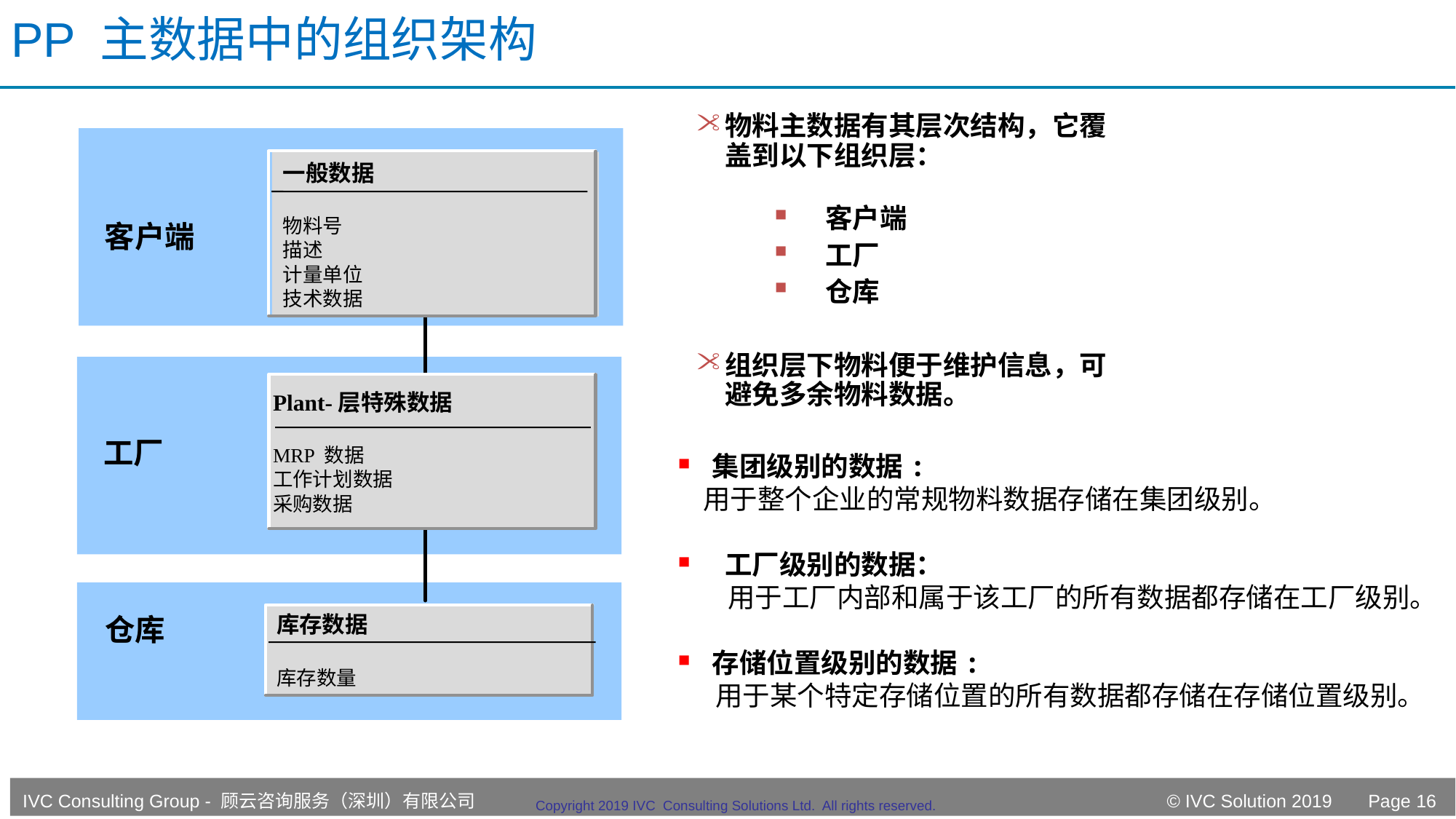

# PP 主数据中的组织架构
物料主数据有其层次结构，它覆盖到以下组织层：

一般数据
物料号
描述
计量单位
技术数据

客户端
工厂
仓库
客户端

组织层下物料便于维护信息，可避免多余物料数据。

Plant-层特殊数据
MRP 数据
工作计划数据
采购数据

工厂
集团级别的数据:
   用于整个企业的常规物料数据存储在集团级别。

 工厂级别的数据：
       用于工厂内部和属于该工厂的所有数据都存储在工厂级别。

存储位置级别的数据:
     用于某个特定存储位置的所有数据都存储在存储位置级别。

库存数据
库存数量

仓库